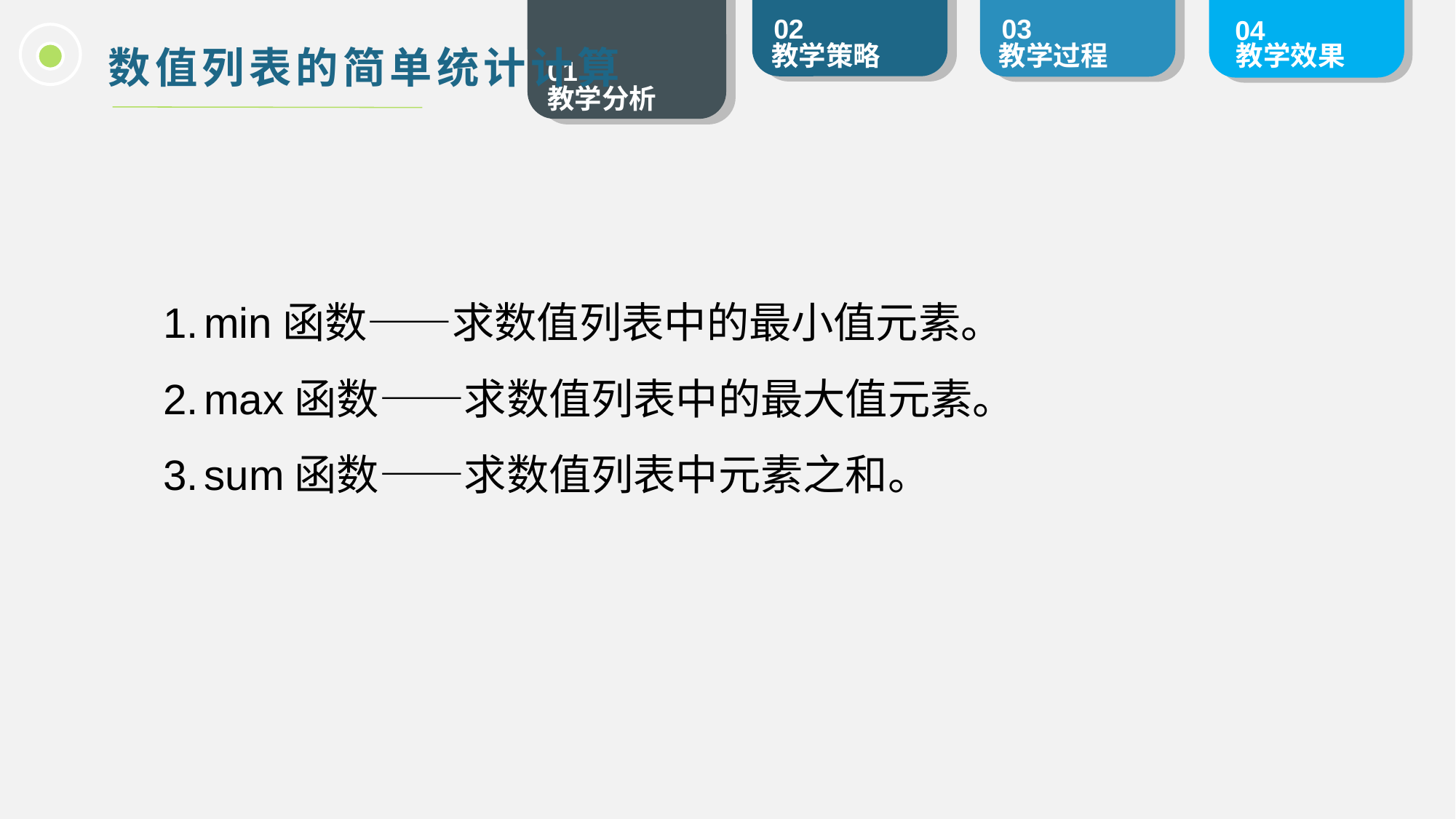

数值列表的简单统计计算

min函数——求数值列表中的最小值元素。
max函数——求数值列表中的最大值元素。
sum函数——求数值列表中元素之和。